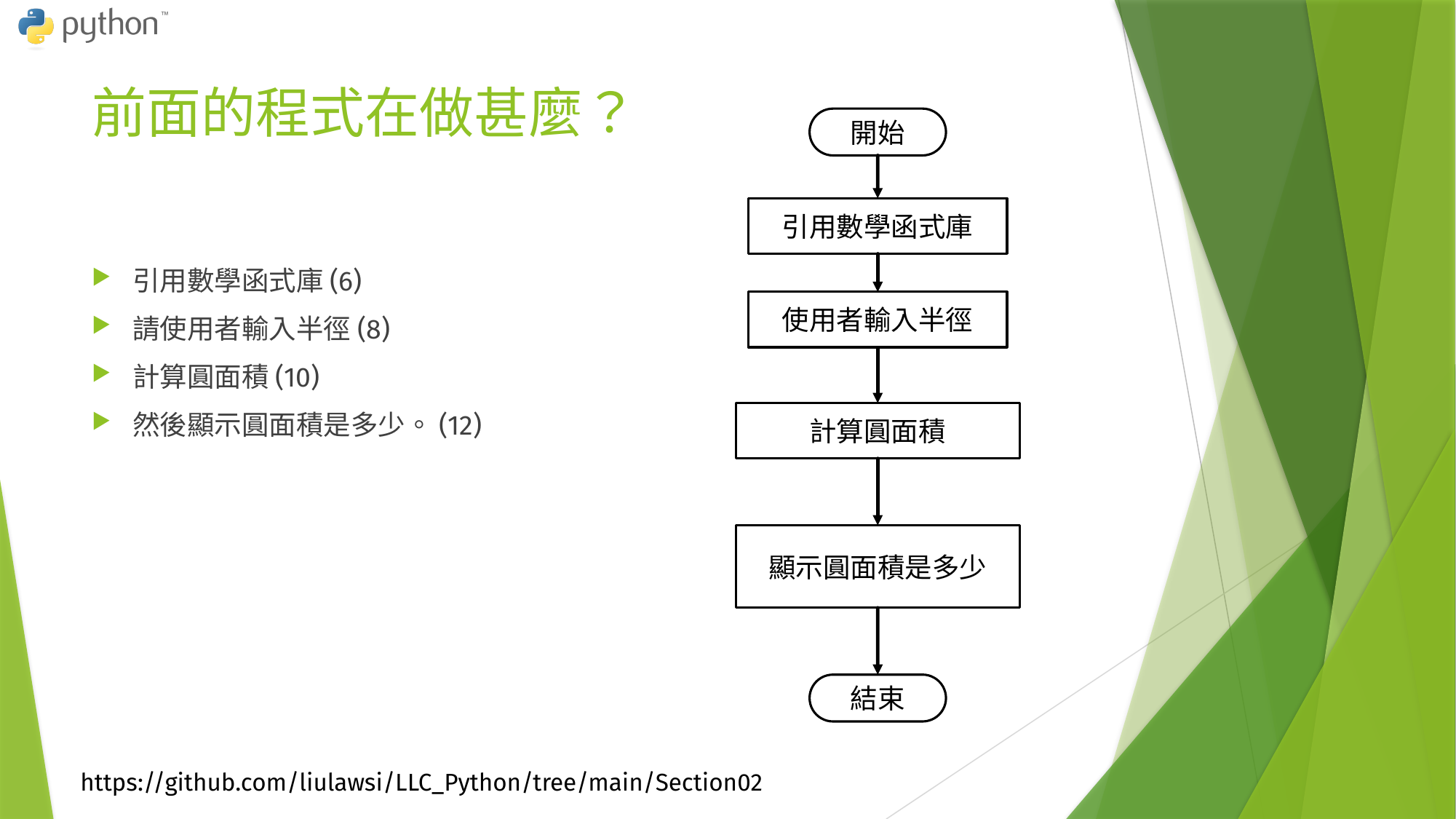

# 前面的程式在做甚麼？
開始
引用數學函式庫
引用數學函式庫(6)
請使用者輸入半徑(8)
計算圓面積(10)
然後顯示圓面積是多少。(12)
使用者輸入半徑
計算圓面積
顯示圓面積是多少
結束